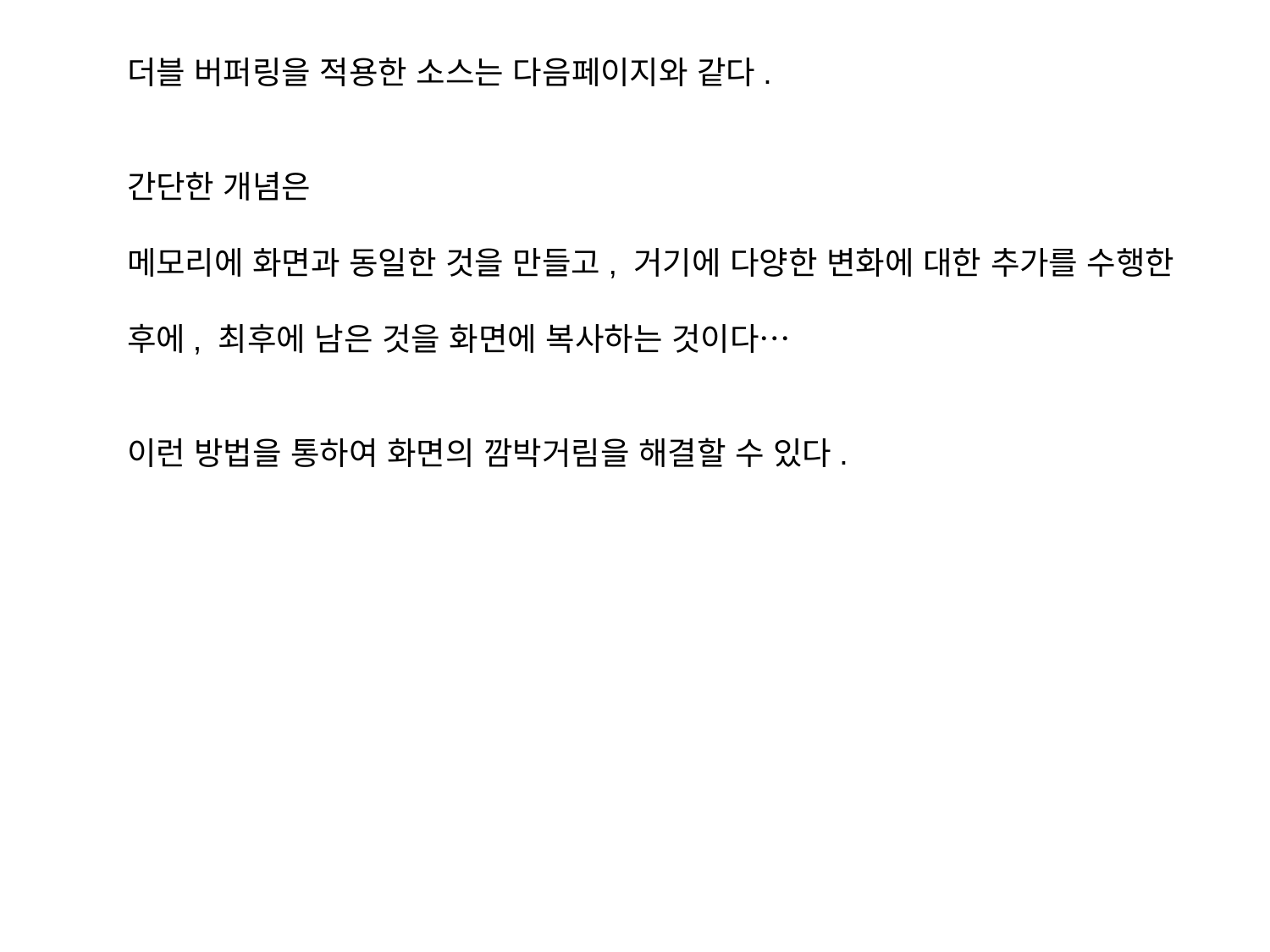

더블 버퍼링을 적용한 소스는 다음페이지와 같다.

간단한 개념은

메모리에 화면과 동일한 것을 만들고, 거기에 다양한 변화에 대한 추가를 수행한

후에, 최후에 남은 것을 화면에 복사하는 것이다…

이런 방법을 통하여 화면의 깜박거림을 해결할 수 있다.